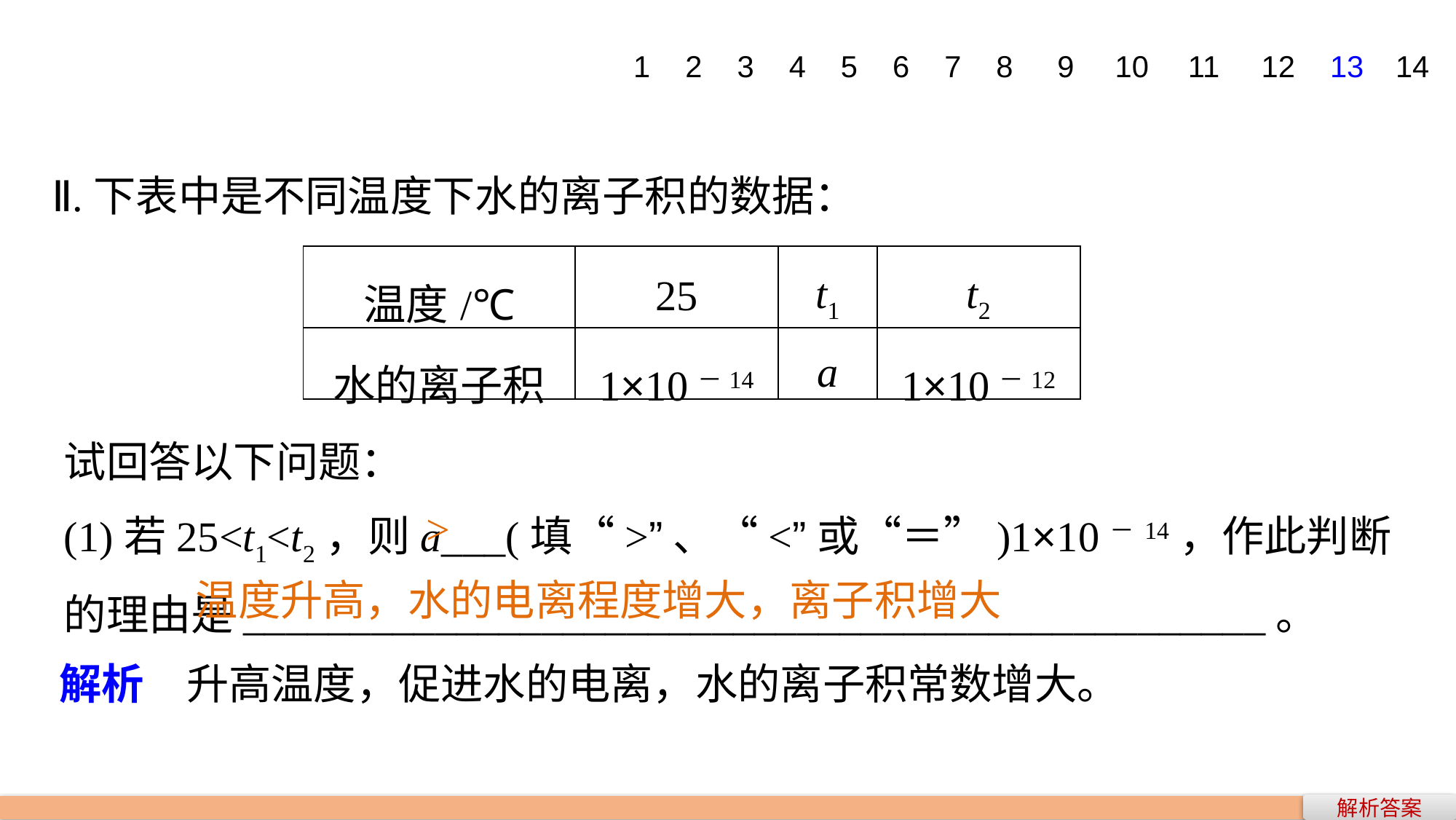

1
2
3
4
5
6
7
8
9
10
11
12
13
14
Ⅱ.下表中是不同温度下水的离子积的数据：
| 温度/℃ | 25 | t1 | t2 |
| --- | --- | --- | --- |
| 水的离子积 | 1×10－14 | a | 1×10－12 |
试回答以下问题：
(1)若25<t1<t2，则a___(填“>”、“<”或“＝”)1×10－14，作此判断的理由是________________________________________________。
>
温度升高，水的电离程度增大，离子积增大
解析　升高温度，促进水的电离，水的离子积常数增大。
解析答案